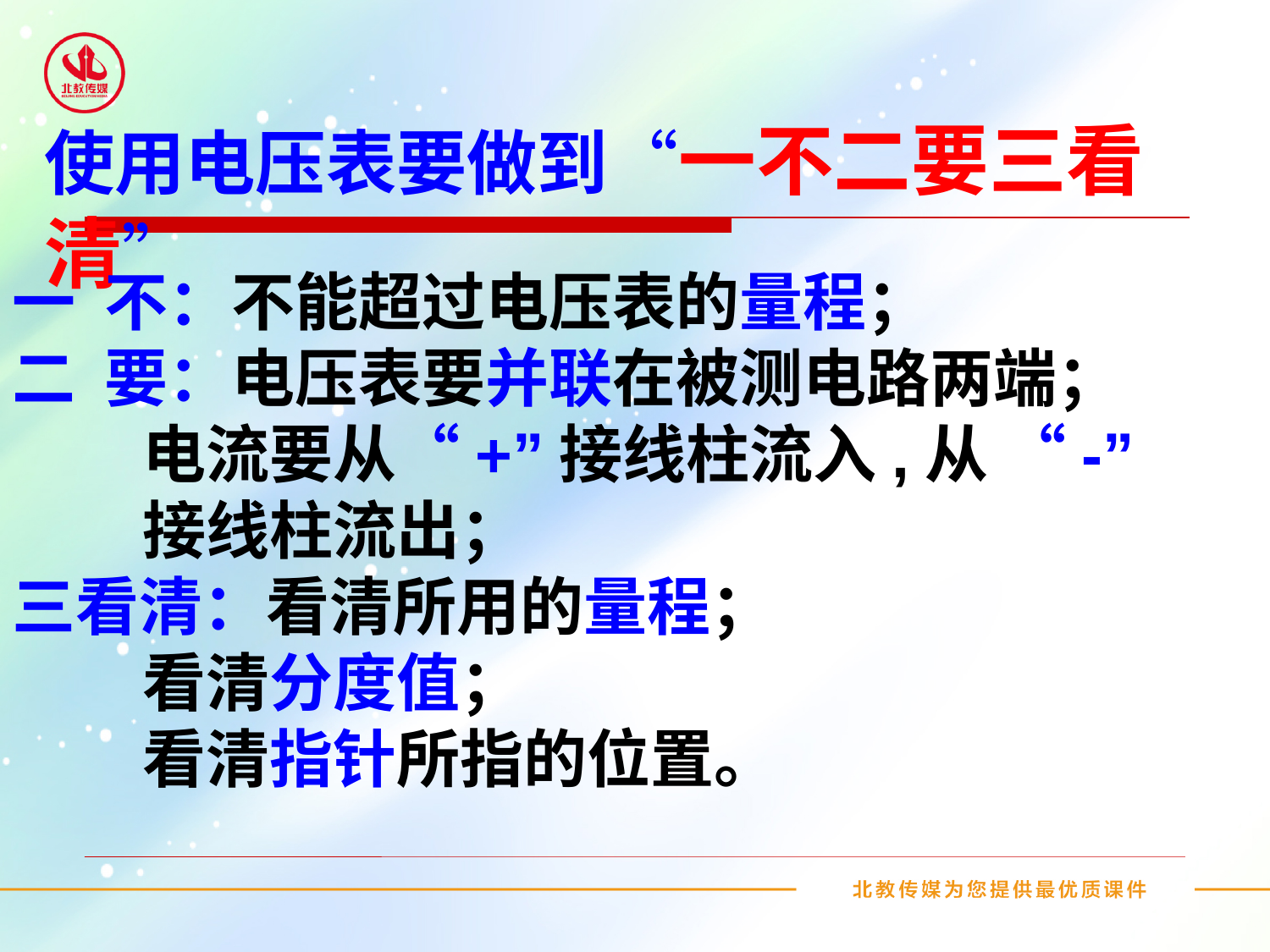

使用电压表要做到“一不二要三看清”
一  不：不能超过电压表的量程；
二  要：电压表要并联在被测电路两端；
        电流要从“+”接线柱流入,从 “-”
        接线柱流出；
三看清：看清所用的量程；
        看清分度值；
        看清指针所指的位置。